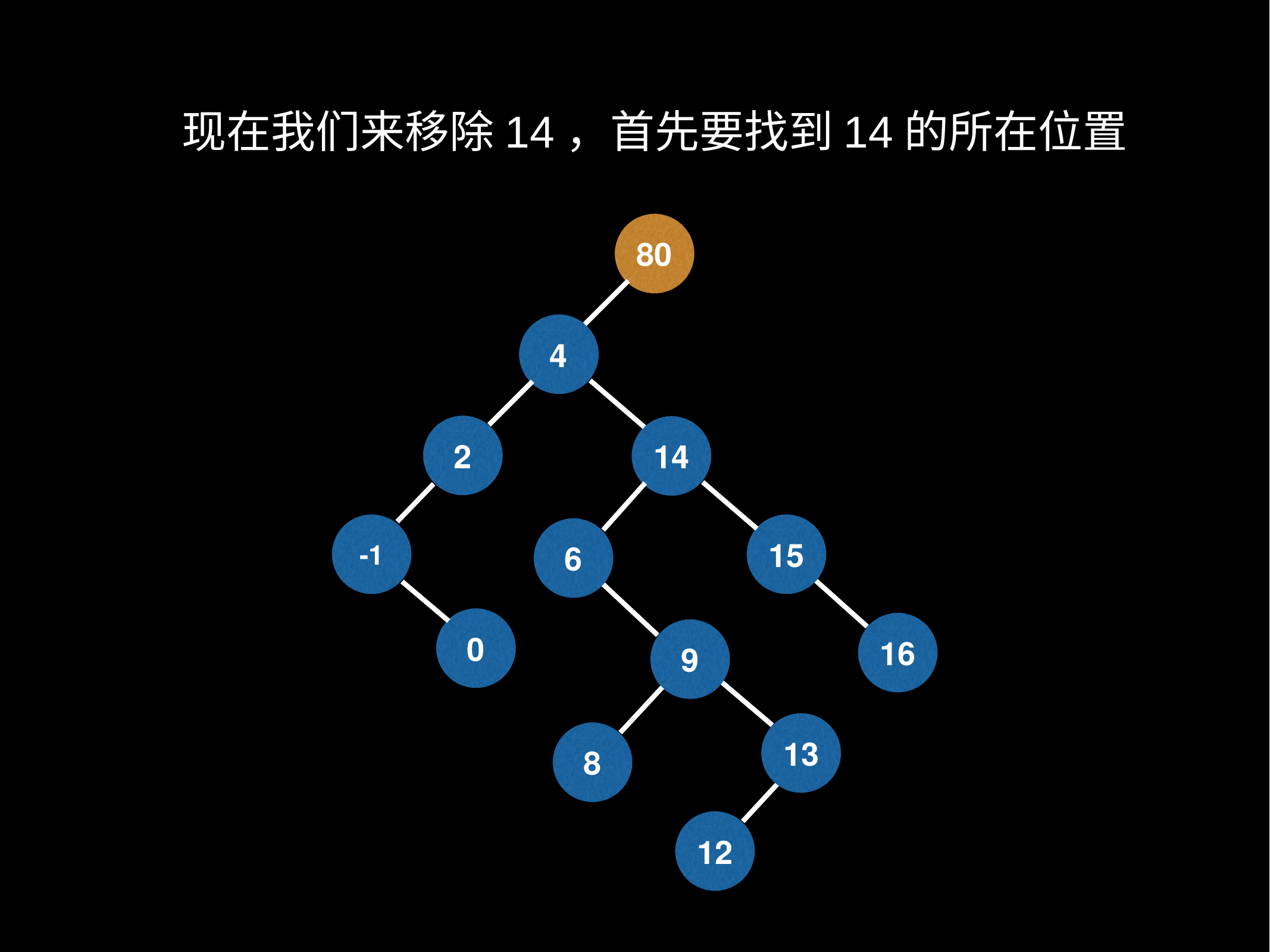

现在我们来移除14，首先要找到14的所在位置
80

4

2
14

-1
15
6

0
16
9

13
8

12